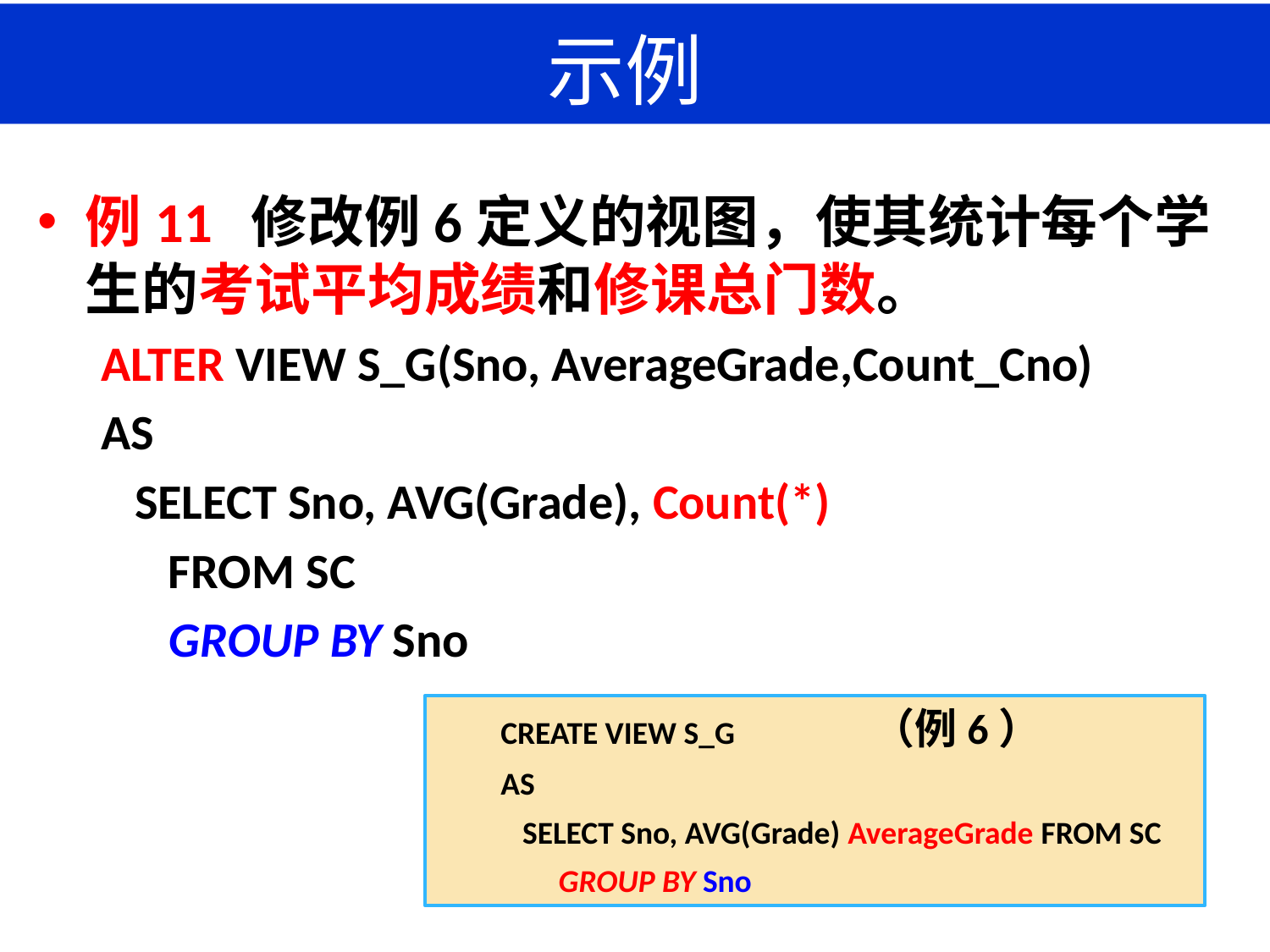

# 示例
例11  修改例6定义的视图，使其统计每个学生的考试平均成绩和修课总门数。
ALTER VIEW S_G(Sno, AverageGrade,Count_Cno)
AS
   SELECT Sno, AVG(Grade), Count(*)
      FROM SC
      GROUP BY Sno
CREATE VIEW S_G                  （例6）
AS
   SELECT Sno, AVG(Grade) AverageGrade FROM SC
        GROUP BY Sno